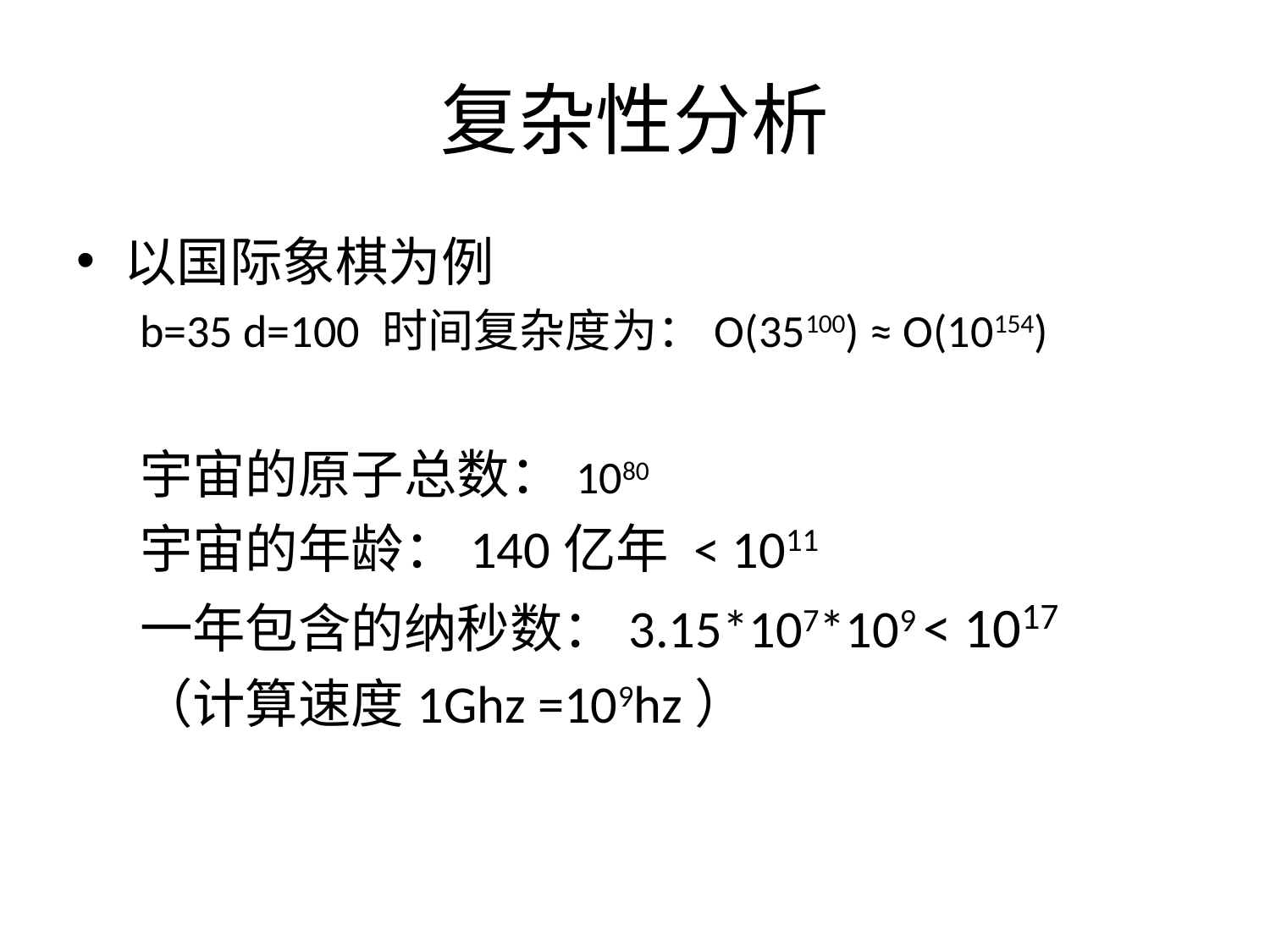

# 复杂性分析
以国际象棋为例
b=35 d=100 时间复杂度为：O(35100) ≈ O(10154)

宇宙的原子总数：1080
宇宙的年龄：140亿年 < 1011
一年包含的纳秒数：3.15*107*109 < 1017
（计算速度1Ghz =109hz）